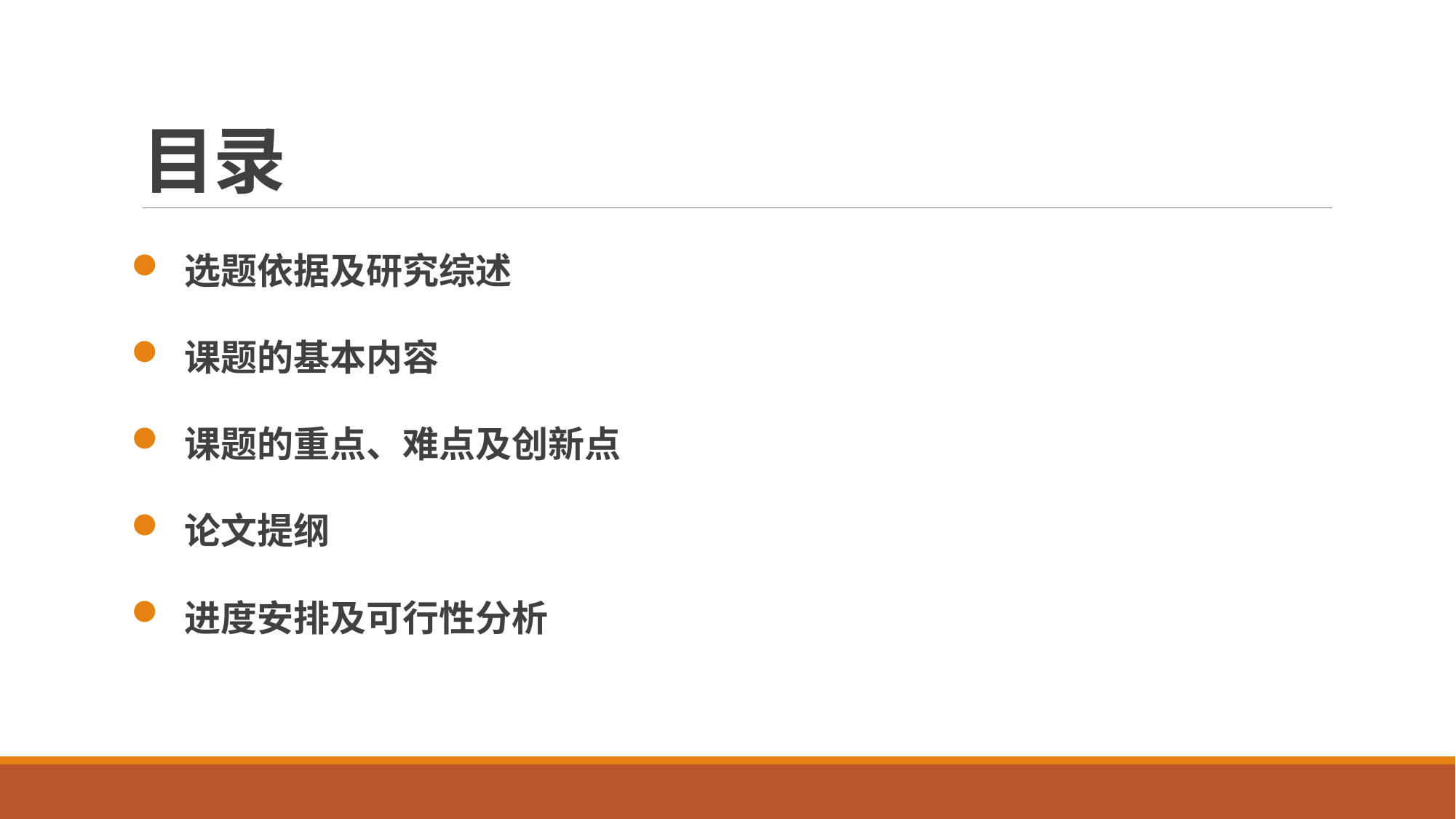

# 目录
 选题依据及研究综述
 课题的基本内容
 课题的重点、难点及创新点
 论文提纲
 进度安排及可行性分析